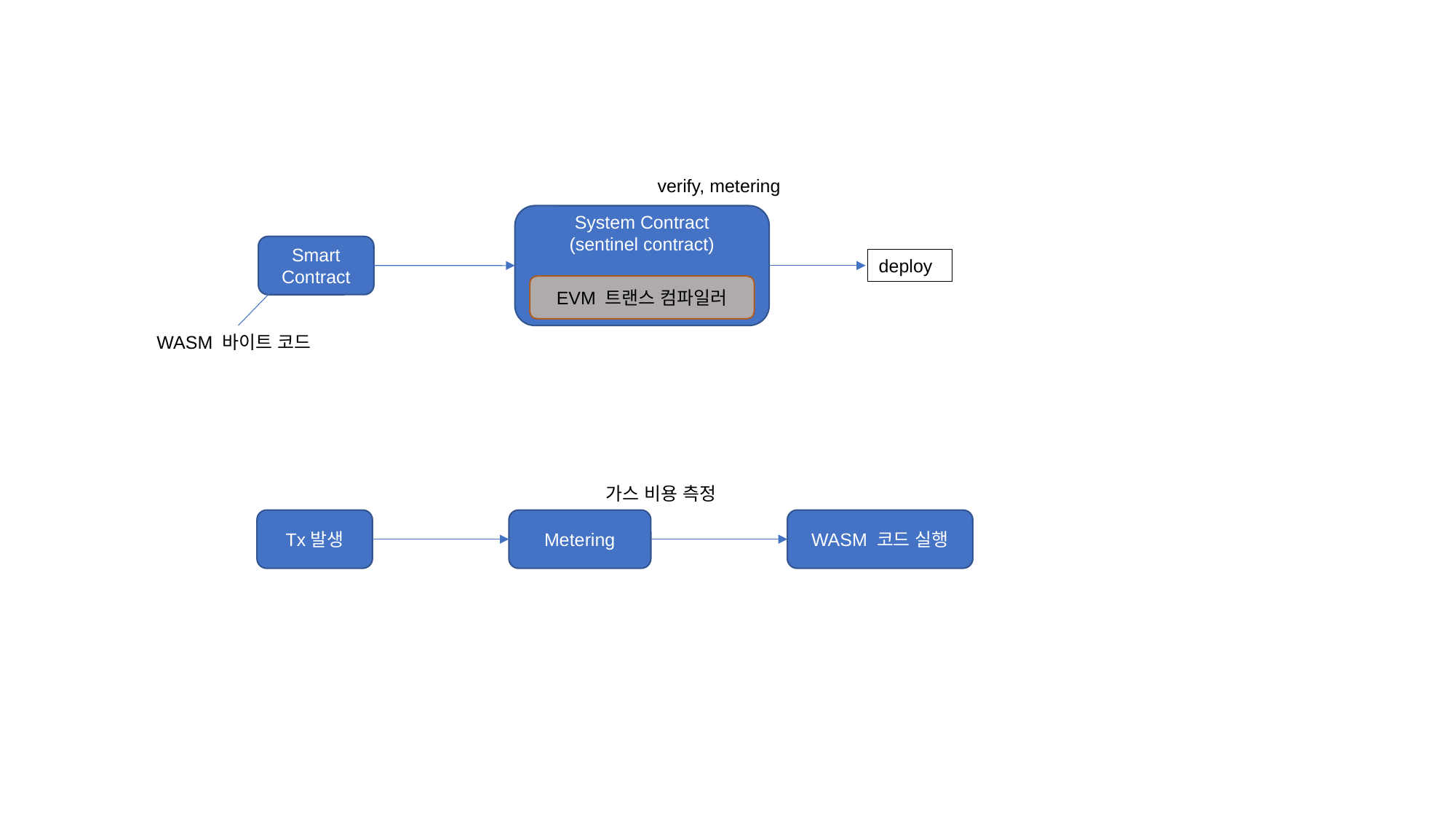

verify, metering
System Contract
(sentinel contract)

Smart
Contract
deploy
EVM 트랜스 컴파일러
WASM 바이트 코드
가스 비용 측정
Tx발생
Metering
WASM 코드 실행